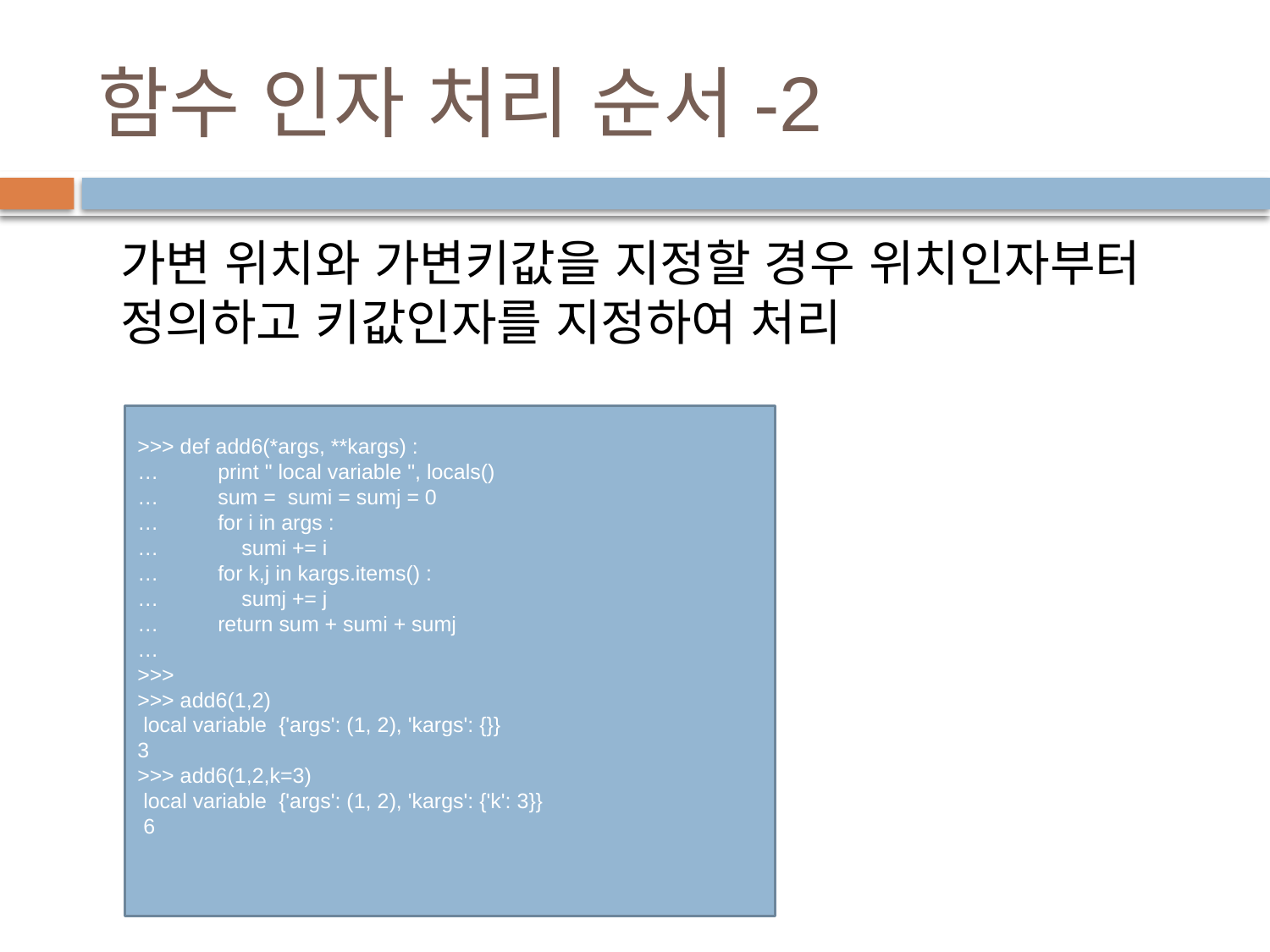

# 함수 인자 처리 순서-2
가변 위치와 가변키값을 지정할 경우 위치인자부터 정의하고 키값인자를 지정하여 처리
>>> def add6(*args, **kargs) :
…          print " local variable ", locals()
…          sum =  sumi = sumj = 0
…          for i in args :
…              sumi += i
…          for k,j in kargs.items() :
…              sumj += j
…          return sum + sumi + sumj
…
>>>
>>> add6(1,2)
 local variable  {'args': (1, 2), 'kargs': {}}
3
>>> add6(1,2,k=3)
 local variable  {'args': (1, 2), 'kargs': {'k': 3}}
 6